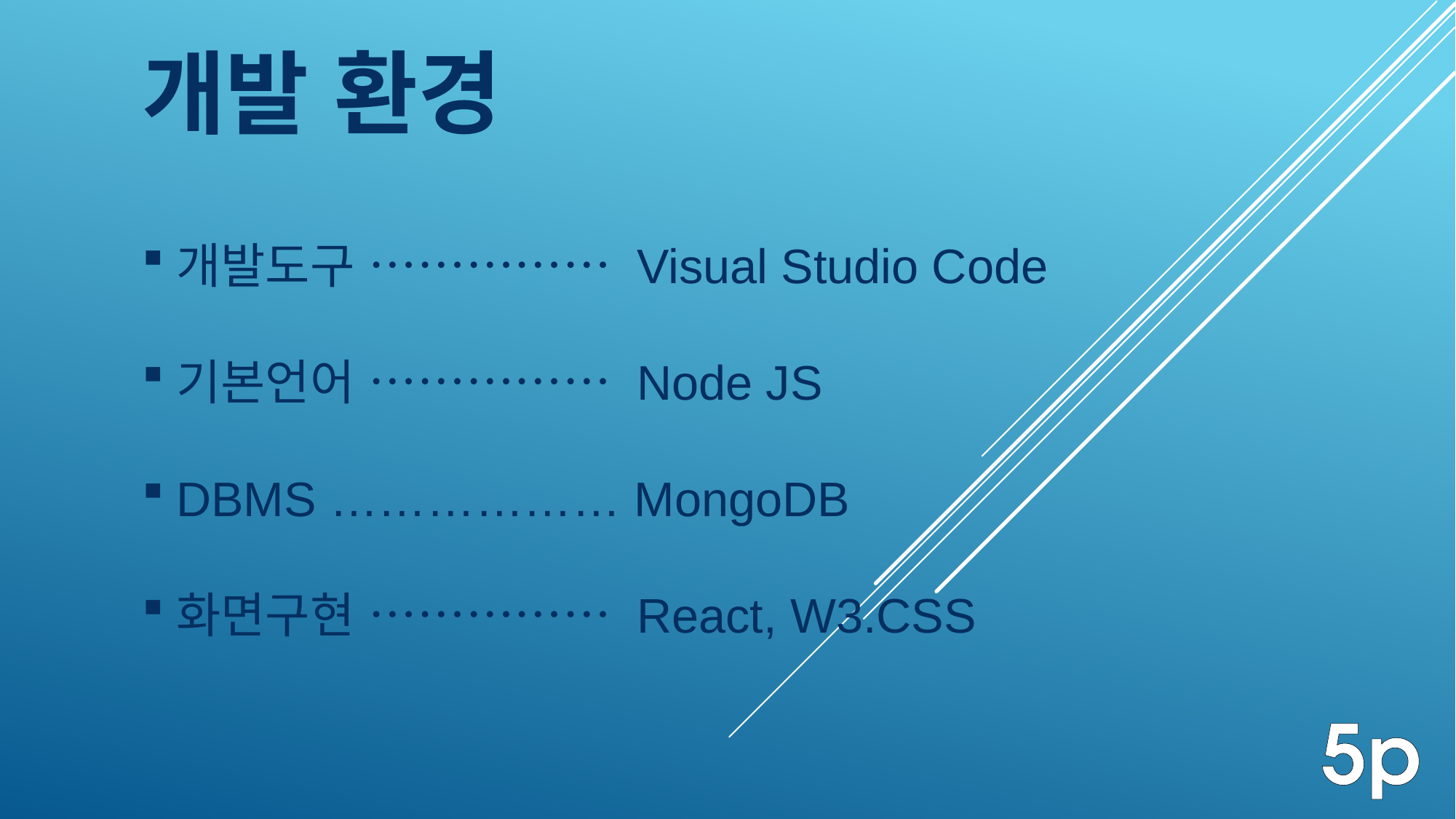

개발 환경
개발도구 …………… Visual Studio Code

기본언어 …………… Node JS

DBMS ……………… MongoDB

화면구현 …………… React, W3.CSS
5p